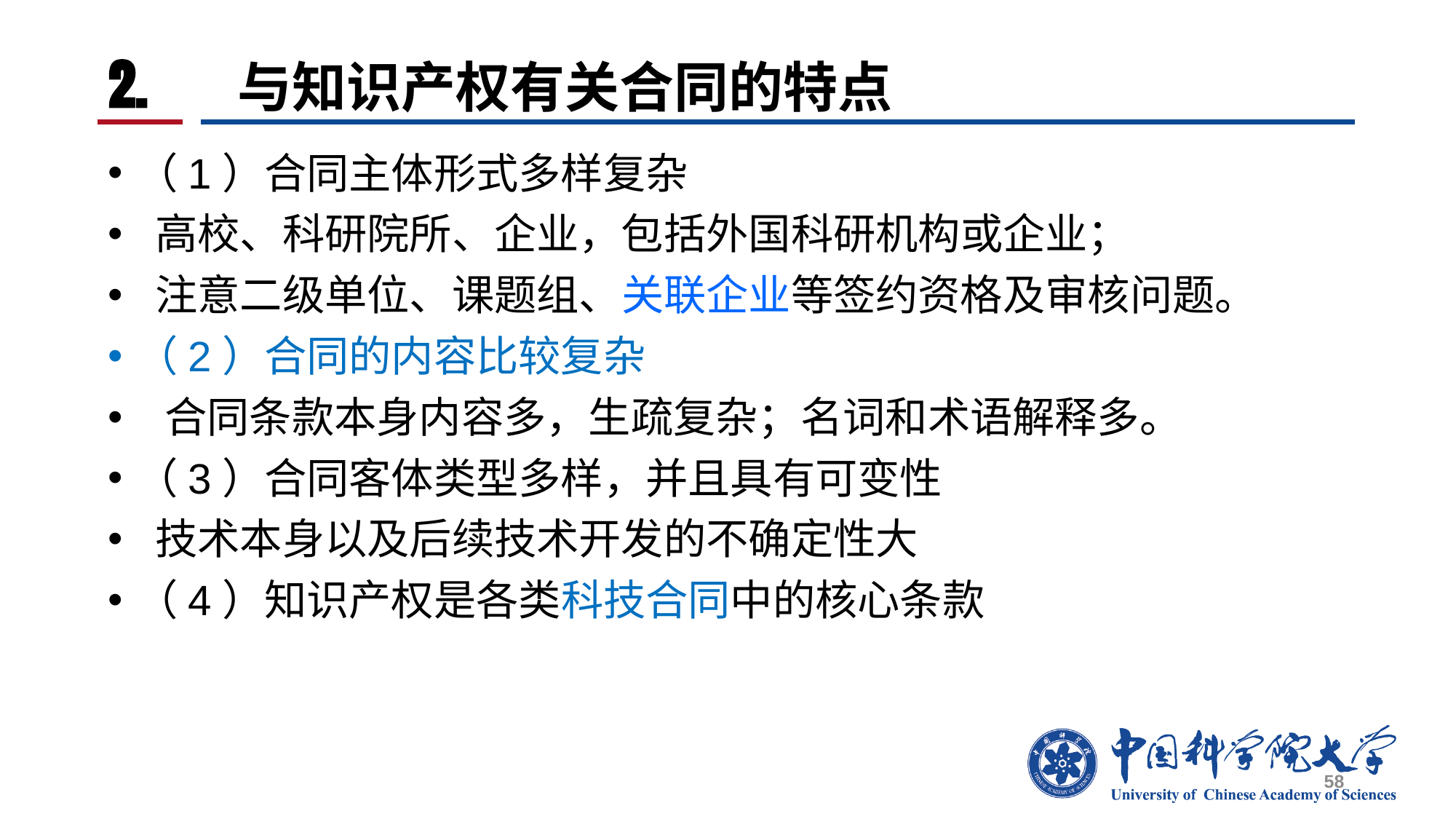

58
# 2.      与知识产权有关合同的特点
（1）合同主体形式多样复杂
 高校、科研院所、企业，包括外国科研机构或企业；
 注意二级单位、课题组、关联企业等签约资格及审核问题。
（2）合同的内容比较复杂
  合同条款本身内容多，生疏复杂；名词和术语解释多。
（3）合同客体类型多样，并且具有可变性
 技术本身以及后续技术开发的不确定性大
（4）知识产权是各类科技合同中的核心条款